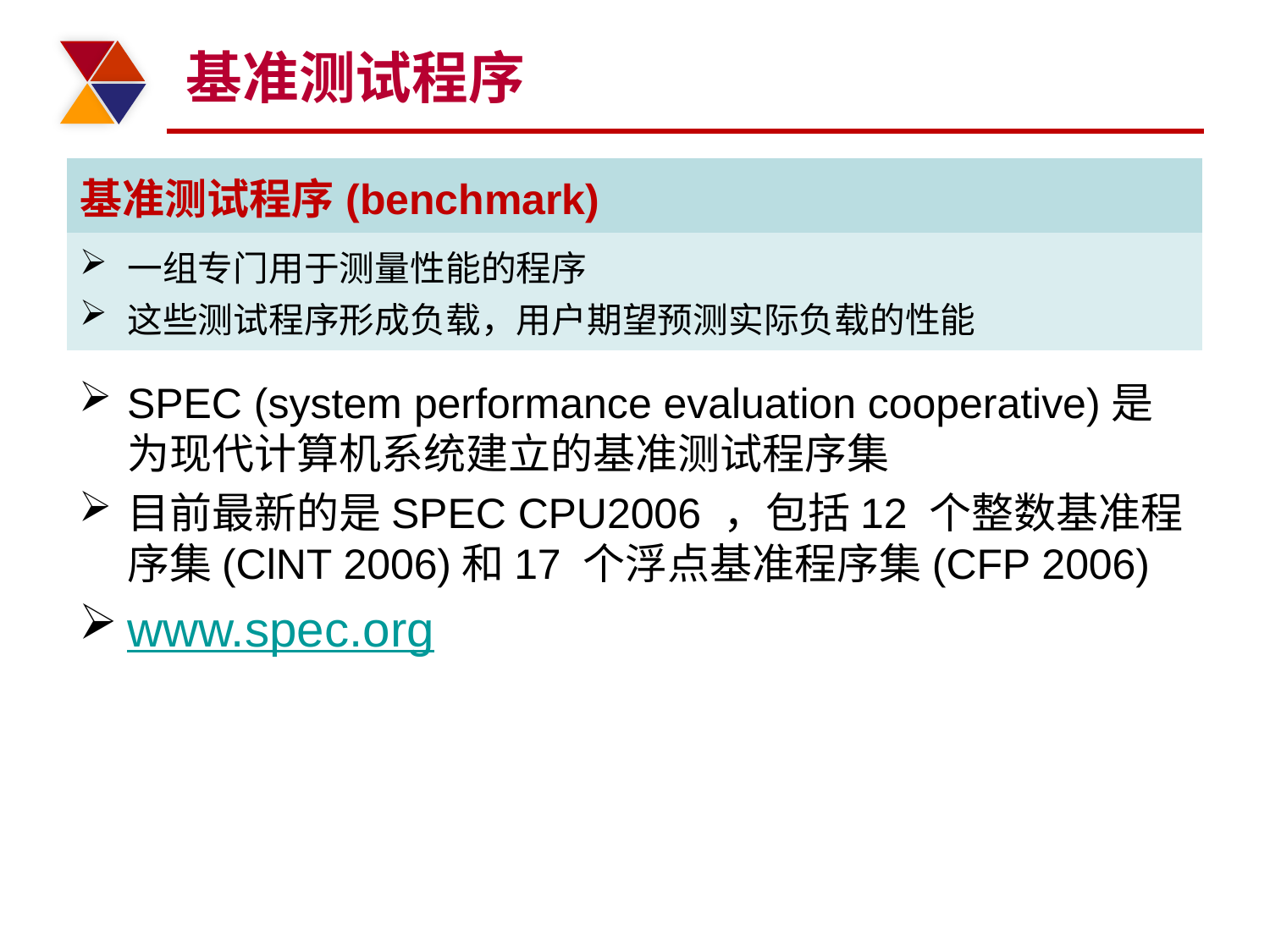

# 基准测试程序
| 基准测试程序(benchmark) |
| --- |
| 一组专门用于测量性能的程序 这些测试程序形成负载，用户期望预测实际负载的性能 |
SPEC (system performance evaluation cooperative)是为现代计算机系统建立的基准测试程序集
目前最新的是SPEC CPU2006 ，包括12 个整数基准程序集(ClNT 2006)和17 个浮点基准程序集(CFP 2006)
www.spec.org